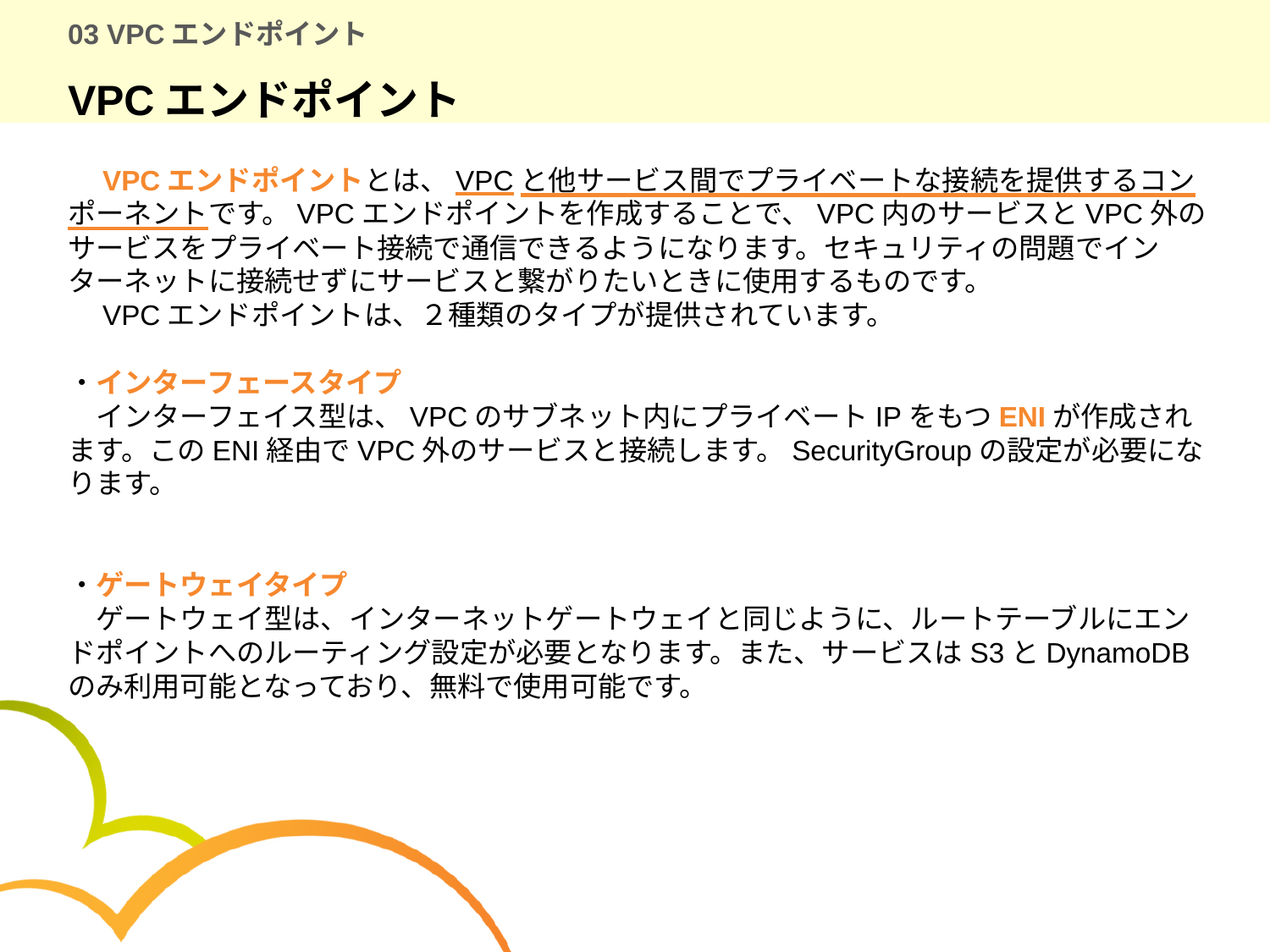

# 03 VPCエンドポイント
VPCエンドポイント
　VPCエンドポイントとは、VPCと他サービス間でプライベートな接続を提供するコンポーネントです。VPCエンドポイントを作成することで、VPC内のサービスとVPC外のサービスをプライベート接続で通信できるようになります。セキュリティの問題でインターネットに接続せずにサービスと繋がりたいときに使用するものです。
　VPCエンドポイントは、２種類のタイプが提供されています。

・インターフェースタイプ
　インターフェイス型は、VPCのサブネット内にプライベートIPをもつENIが作成されます。このENI経由でVPC外のサービスと接続します。SecurityGroupの設定が必要になります。

・ゲートウェイタイプ
　ゲートウェイ型は、インターネットゲートウェイと同じように、ルートテーブルにエンドポイントへのルーティング設定が必要となります。また、サービスはS3とDynamoDBのみ利用可能となっており、無料で使用可能です。